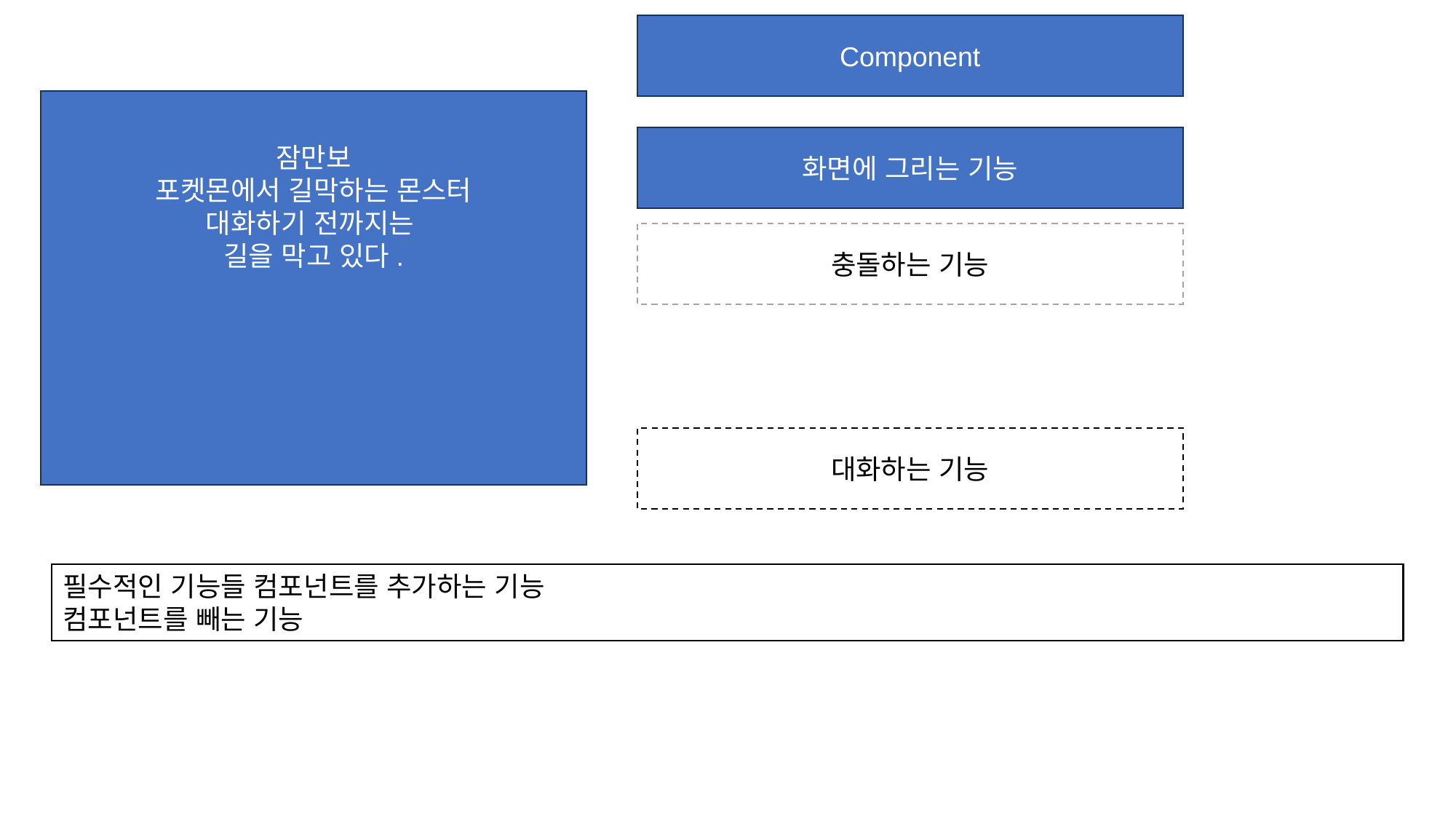

Component
잠만보
포켓몬에서 길막하는 몬스터
대화하기 전까지는
길을 막고 있다.

화면에 그리는 기능
충돌하는 기능
대화하는 기능
필수적인 기능들 컴포넌트를 추가하는 기능
컴포넌트를 빼는 기능